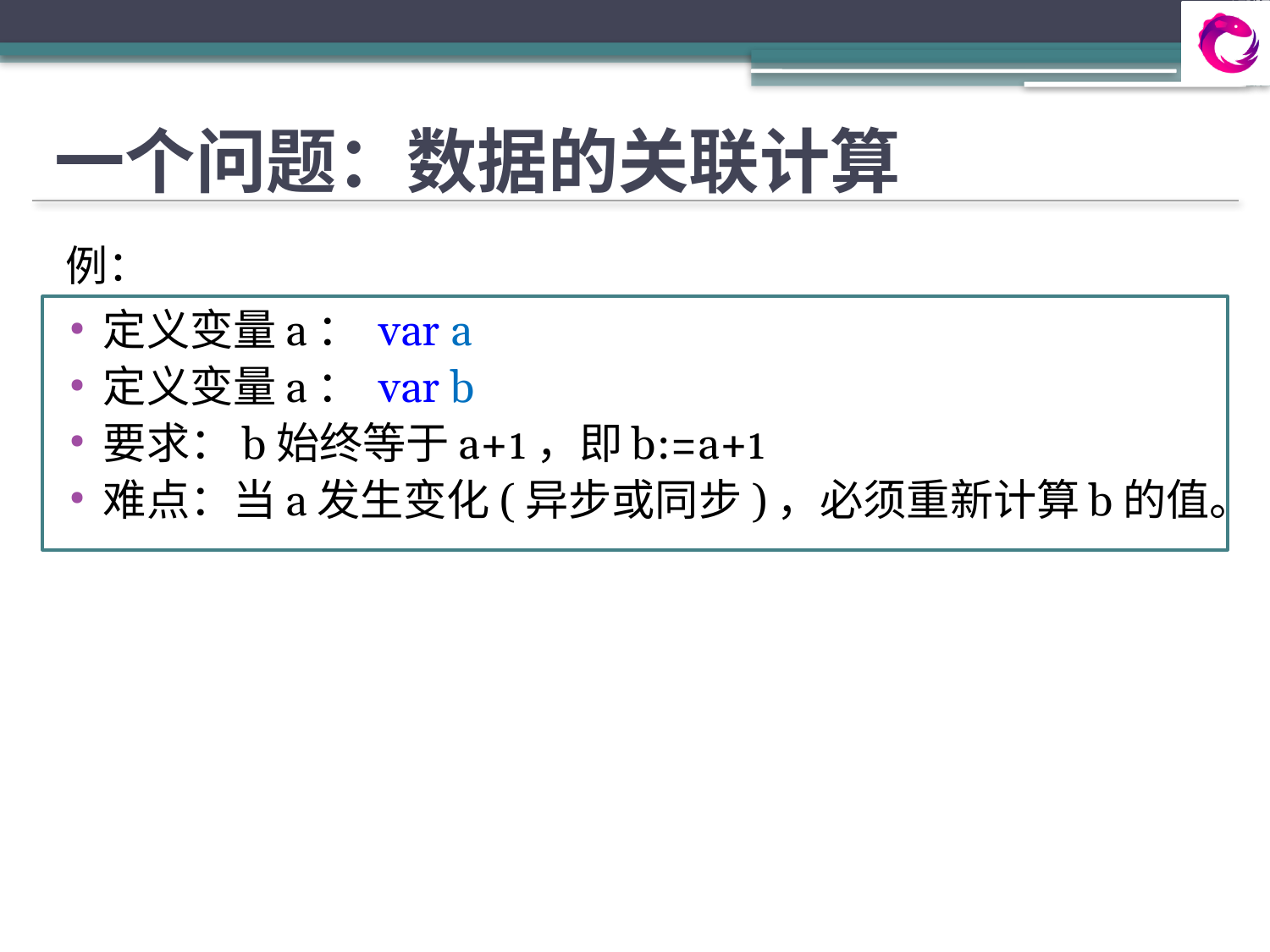

# 一个问题：数据的关联计算
例：
定义变量a： var a
定义变量a： var b
要求：b始终等于a+1，即b:=a+1
难点：当a发生变化(异步或同步)，必须重新计算b的值。